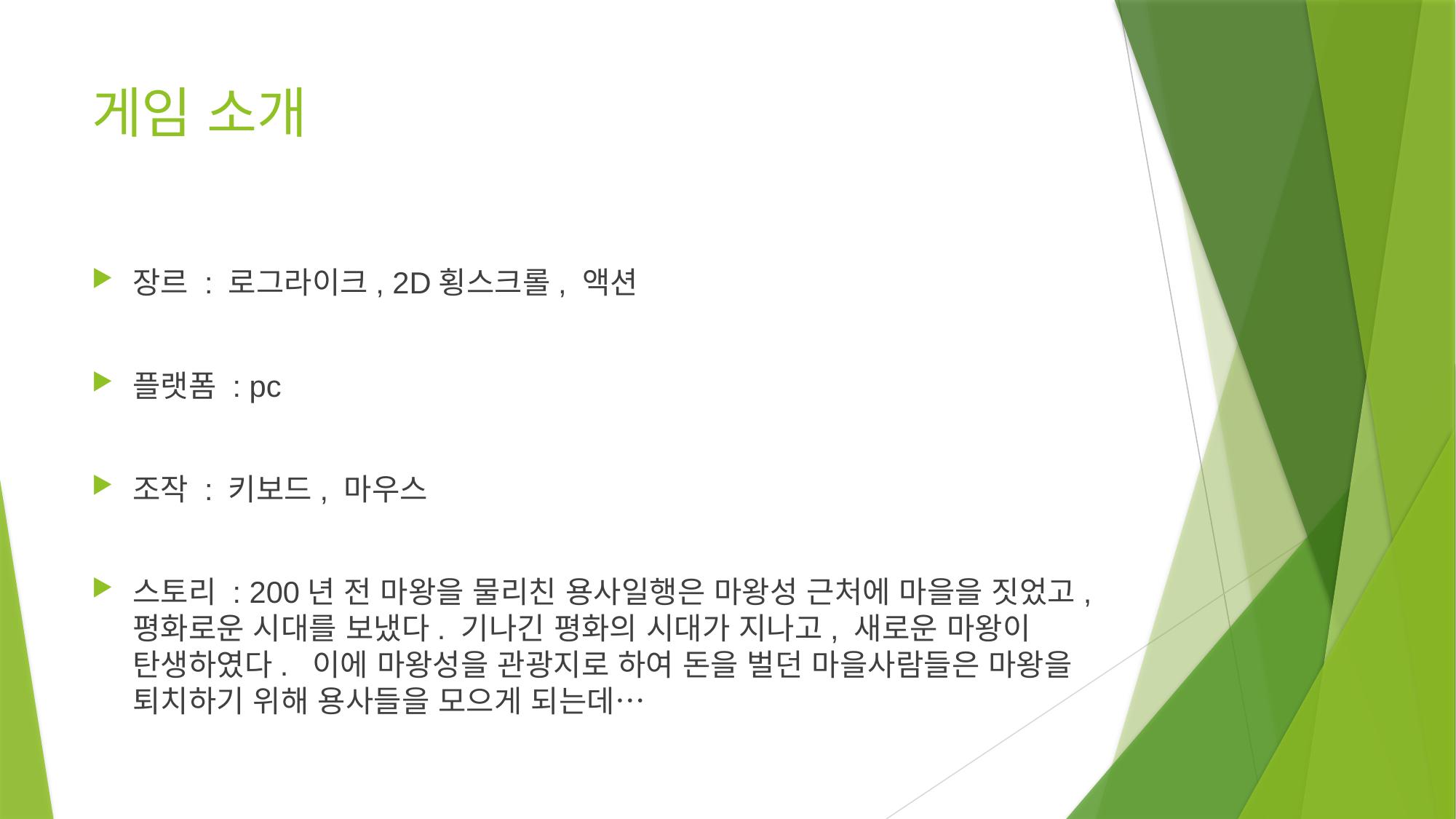

# 게임 소개
장르 : 로그라이크, 2D횡스크롤, 액션

플랫폼 : pc

조작 : 키보드, 마우스

스토리 : 200년 전 마왕을 물리친 용사일행은 마왕성 근처에 마을을 짓었고, 평화로운 시대를 보냈다. 기나긴 평화의 시대가 지나고, 새로운 마왕이 탄생하였다.  이에 마왕성을 관광지로 하여 돈을 벌던 마을사람들은 마왕을 퇴치하기 위해 용사들을 모으게 되는데…